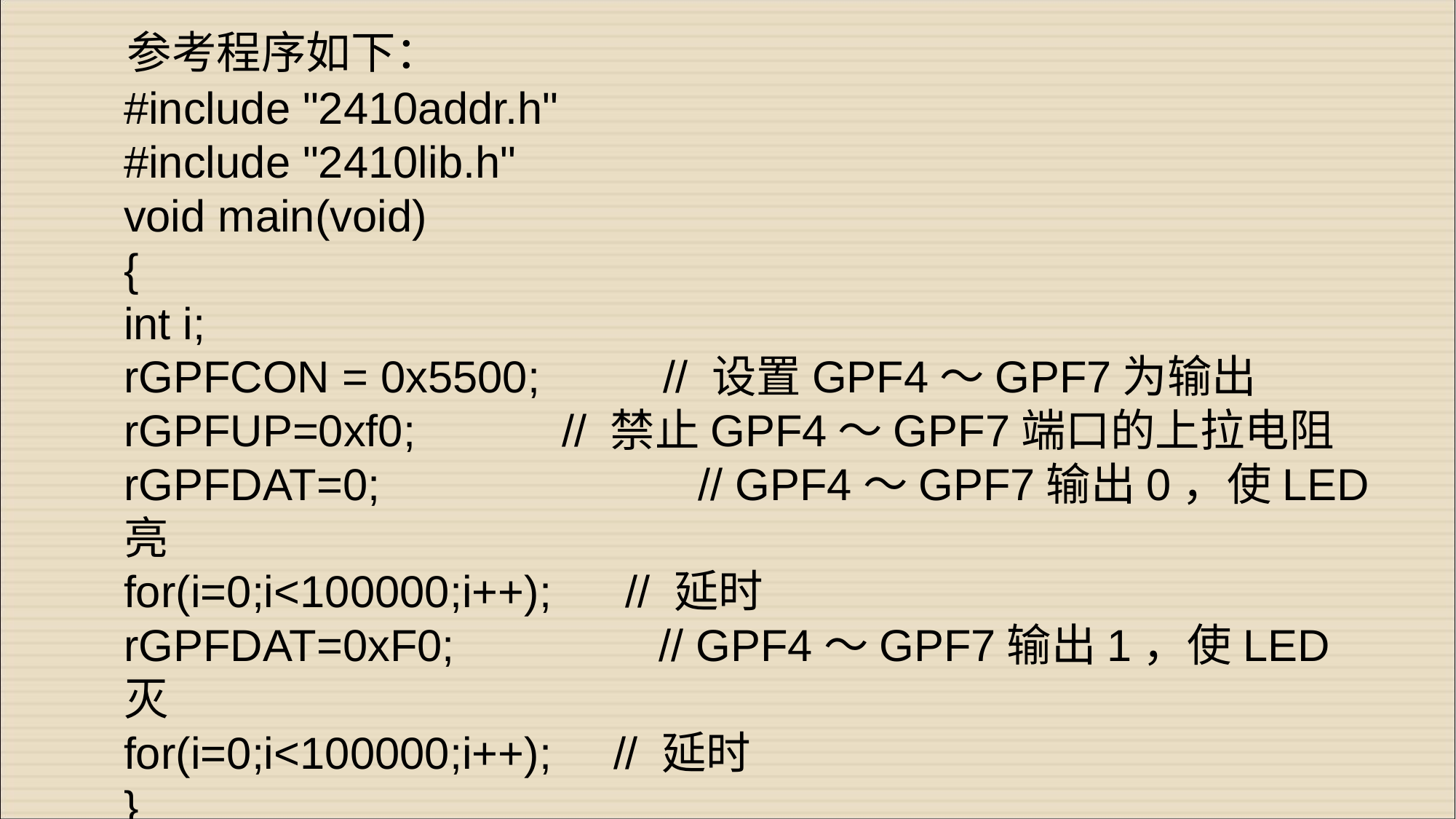

参考程序如下：
#include "2410addr.h"
#include "2410lib.h"
void main(void)
{
int i;
rGPFCON = 0x5500;          // 设置GPF4～GPF7为输出
rGPFUP=0xf0;	         // 禁止GPF4～GPF7端口的上拉电阻
rGPFDAT=0;	                    // GPF4～GPF7输出0，使LED亮
for(i=0;i<100000;i++);      // 延时
rGPFDAT=0xF0;      	        // GPF4～GPF7输出1，使LED灭
for(i=0;i<100000;i++);     // 延时
}